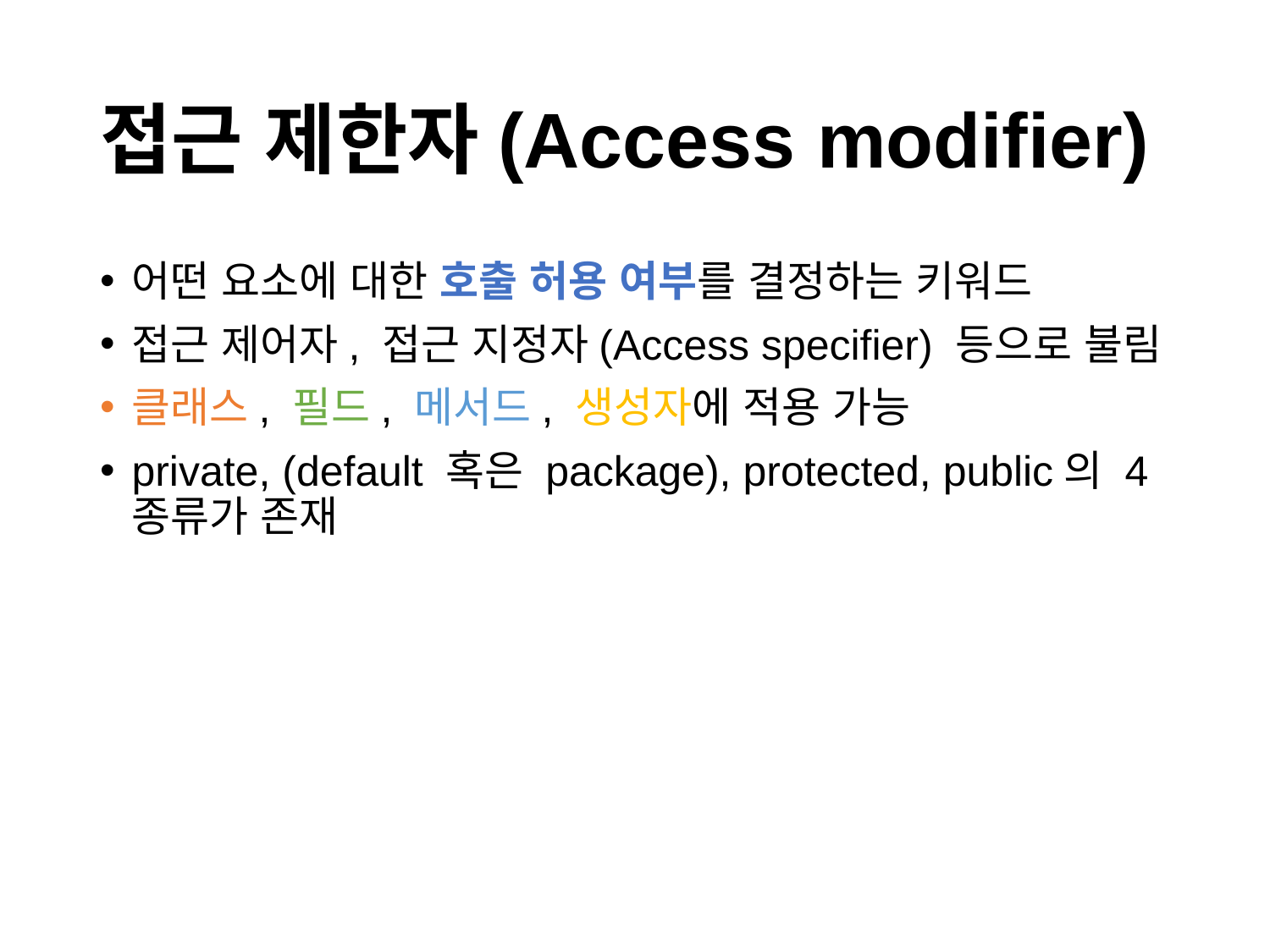

# 접근 제한자(Access modifier)
어떤 요소에 대한 호출 허용 여부를 결정하는 키워드
접근 제어자, 접근 지정자(Access specifier) 등으로 불림
클래스, 필드, 메서드, 생성자에 적용 가능
private, (default 혹은 package), protected, public의 4 종류가 존재